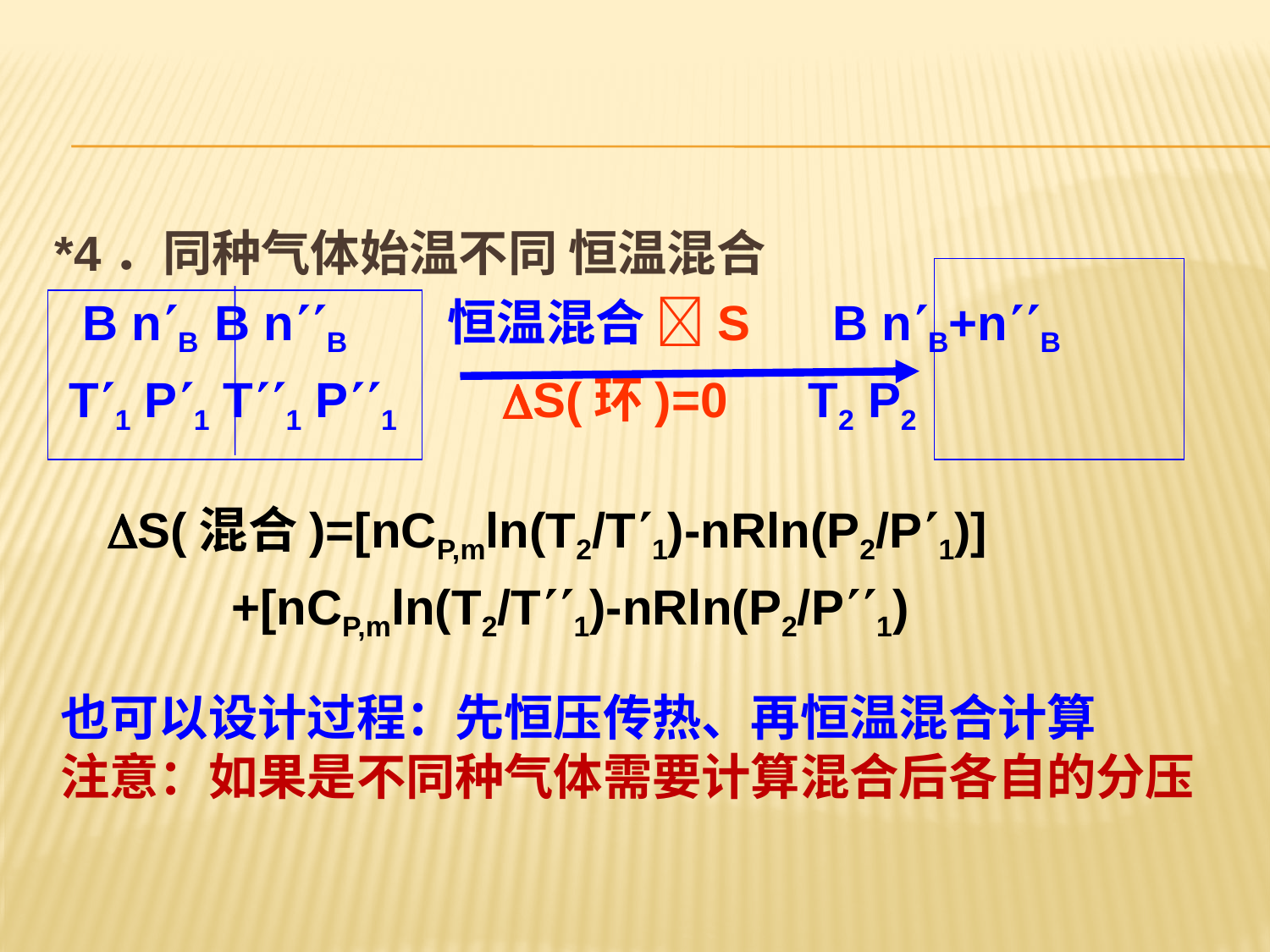

#
*4．同种气体始温不同 恒温混合
  B n′B  B n′′B           恒温混合 ΔS      B n′B+n′′B
 T′1 P′1 T′′1 P′′1           ΔS(环)=0          T2 P2

ΔS(混合)=[nCP,mln(T2/T′1)-nRln(P2/P′1)]
         +[nCP,mln(T2/T′′1)-nRln(P2/P′′1)
也可以设计过程：先恒压传热、再恒温混合计算
注意：如果是不同种气体需要计算混合后各自的分压